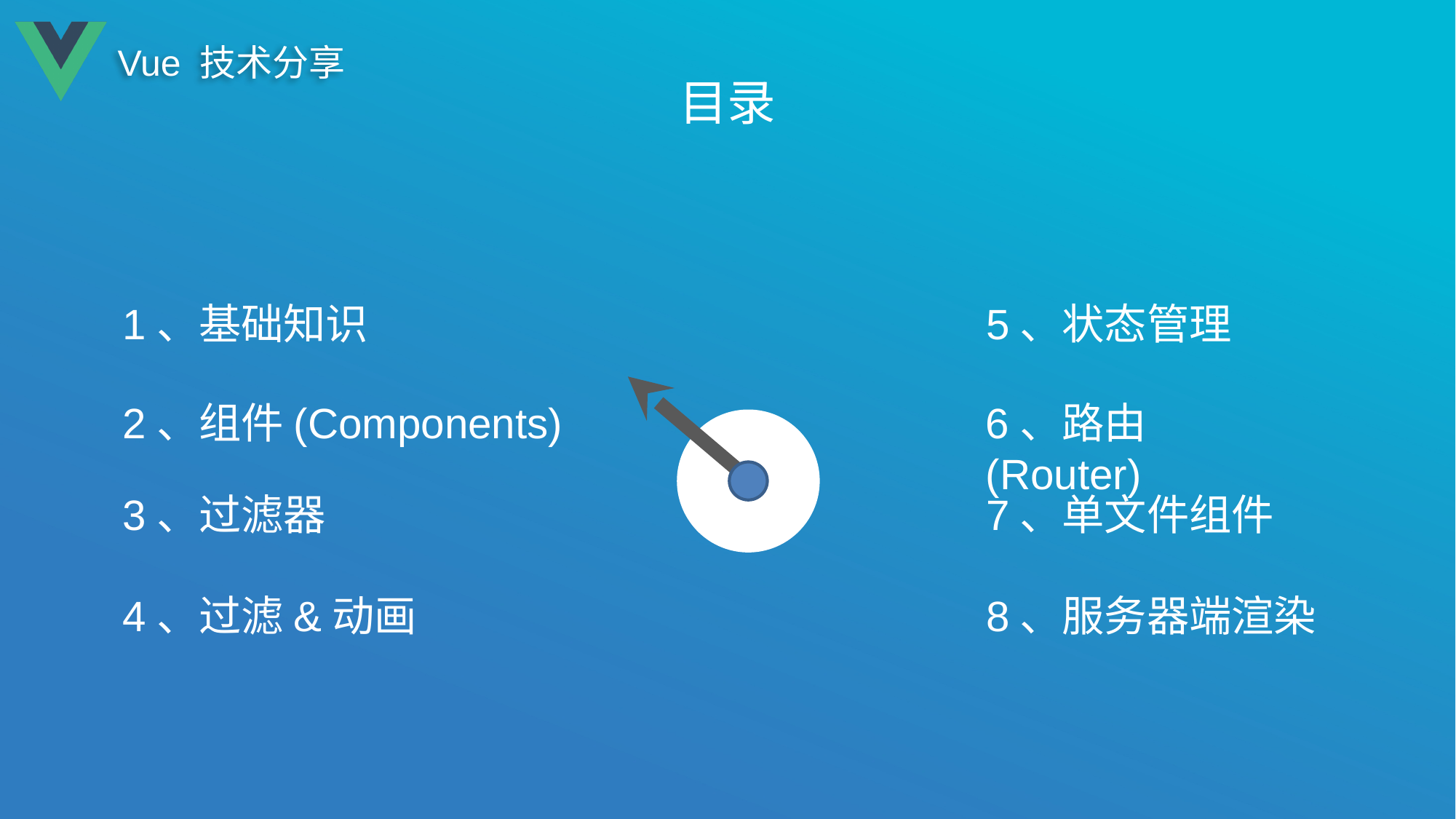

# 目录
1、基础知识
5、状态管理
2、组件(Components)
6、路由(Router)

3、过滤器
7、单文件组件
4、过滤&动画
8、服务器端渲染